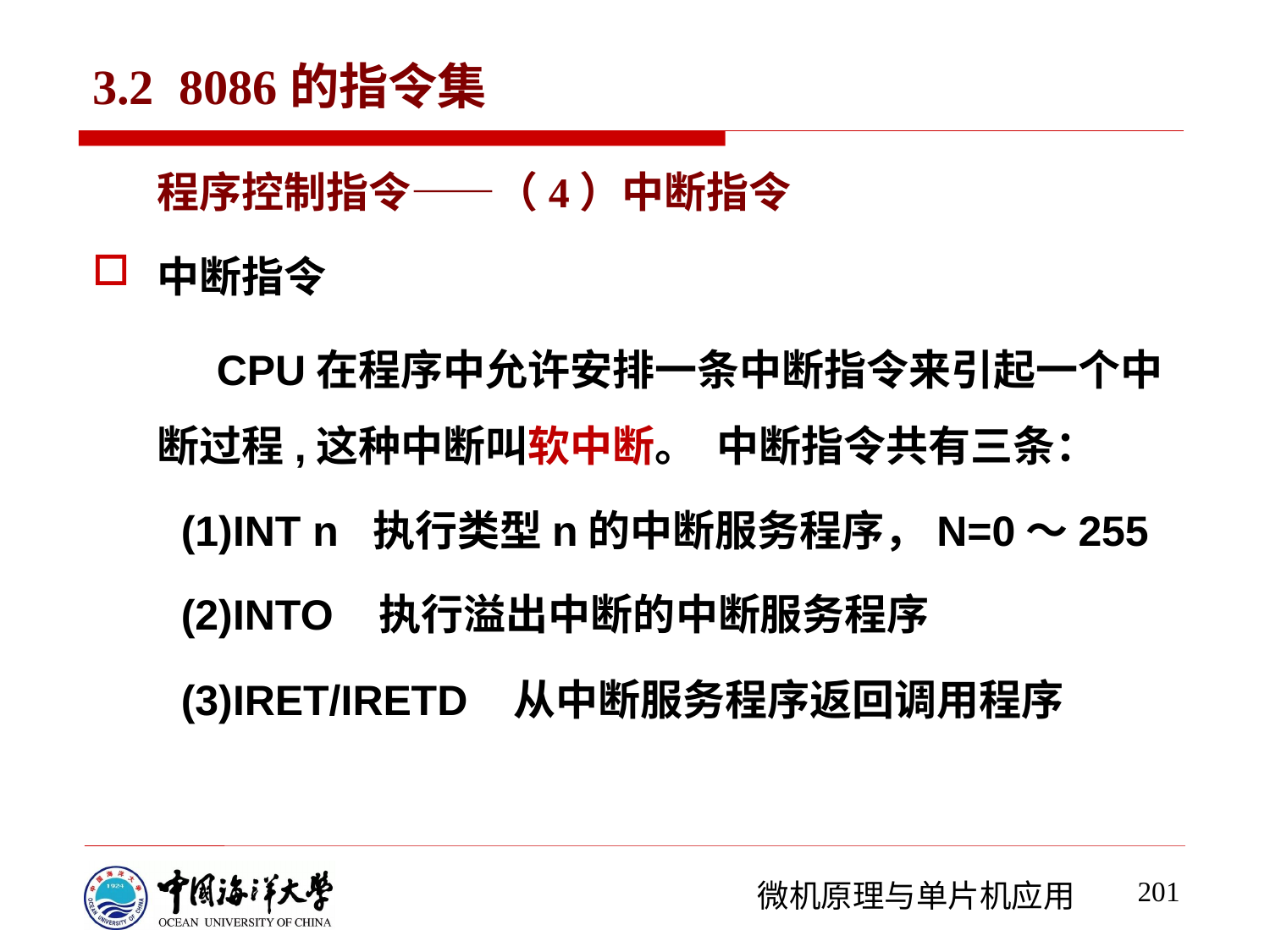

# 3.2  8086的指令集
程序控制指令——（4）中断指令
中断指令
     CPU在程序中允许安排一条中断指令来引起一个中断过程,这种中断叫软中断。  中断指令共有三条：
  (1)INT n  执行类型n的中断服务程序，N=0～255
  (2)INTO   执行溢出中断的中断服务程序
  (3)IRET/IRETD   从中断服务程序返回调用程序

201